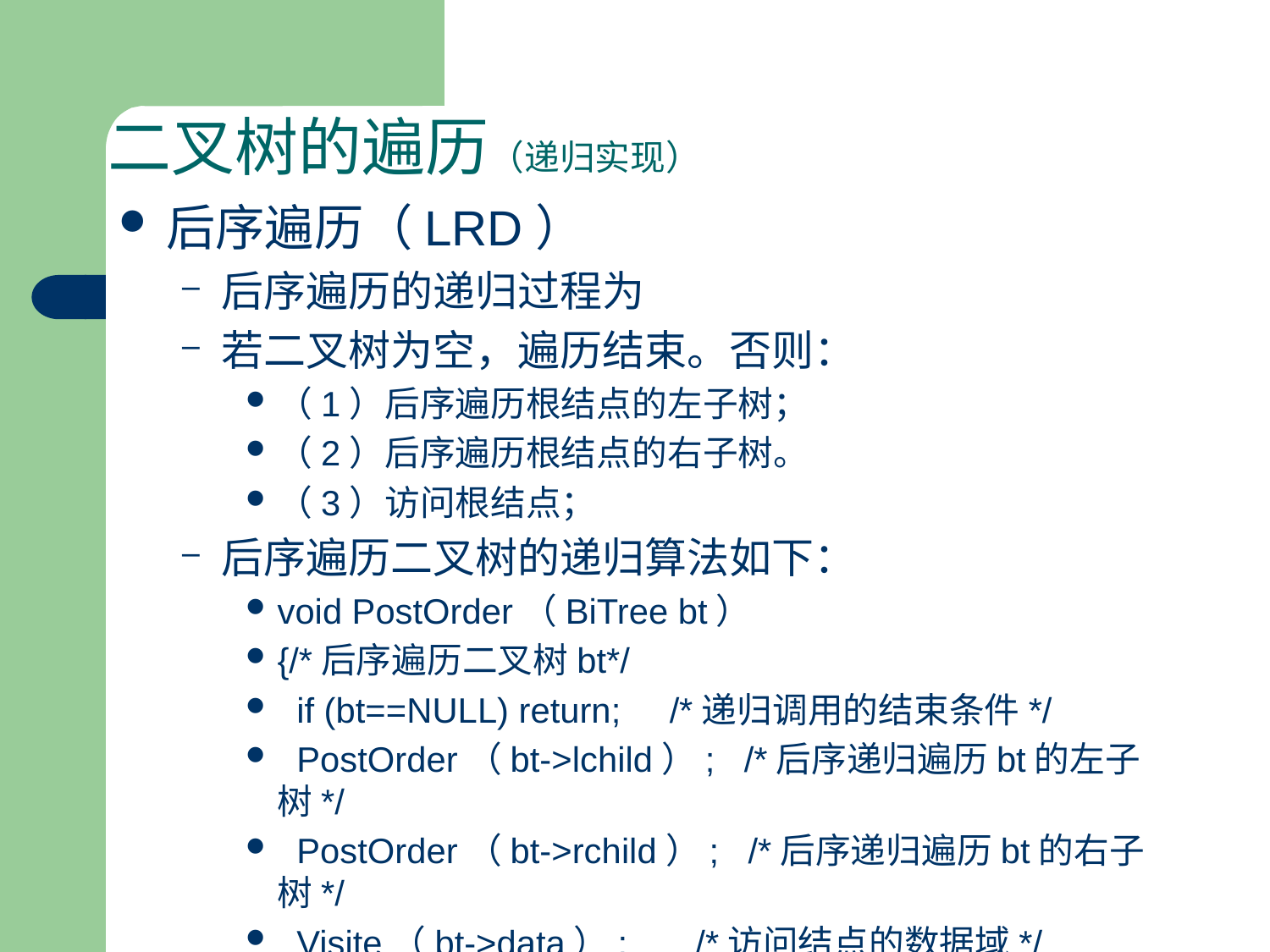

# 二叉树的遍历（递归实现）
后序遍历（LRD）
后序遍历的递归过程为
若二叉树为空，遍历结束。否则：
（1）后序遍历根结点的左子树；
（2）后序遍历根结点的右子树。
（3）访问根结点；
后序遍历二叉树的递归算法如下：
void PostOrder（BiTree bt）
{/*后序遍历二叉树bt*/
  if (bt==NULL) return;     /*递归调用的结束条件*/
  PostOrder（bt->lchild）;   /*后序递归遍历bt的左子树*/
  PostOrder（bt->rchild）;   /*后序递归遍历bt的右子树*/
  Visite（bt->data）;       /*访问结点的数据域*/
}